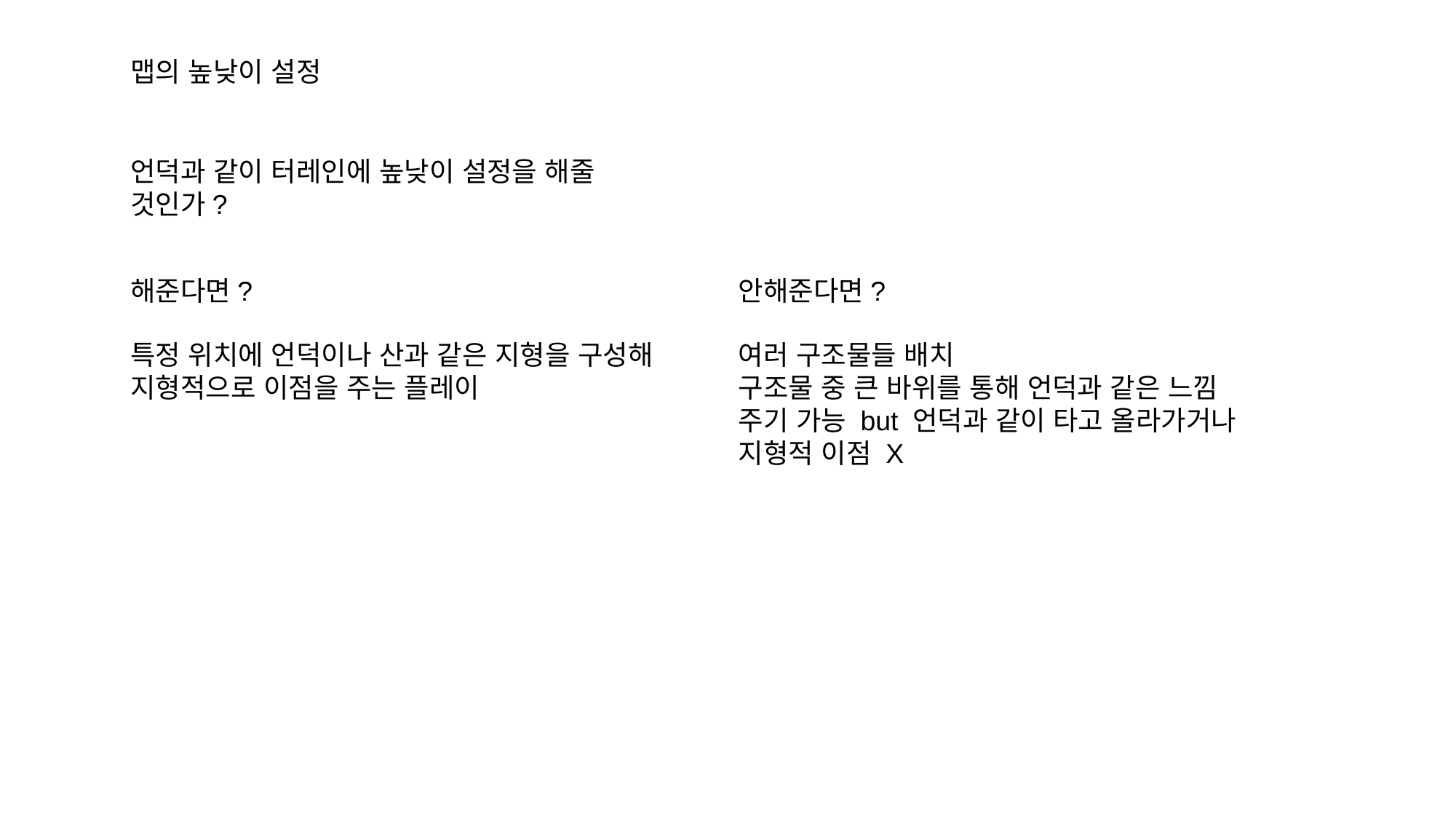

맵의 높낮이 설정
언덕과 같이 터레인에 높낮이 설정을 해줄 것인가?
해준다면?
안해준다면?
특정 위치에 언덕이나 산과 같은 지형을 구성해 지형적으로 이점을 주는 플레이

여러 구조물들 배치
구조물 중 큰 바위를 통해 언덕과 같은 느낌 주기 가능 but 언덕과 같이 타고 올라가거나 지형적 이점 X